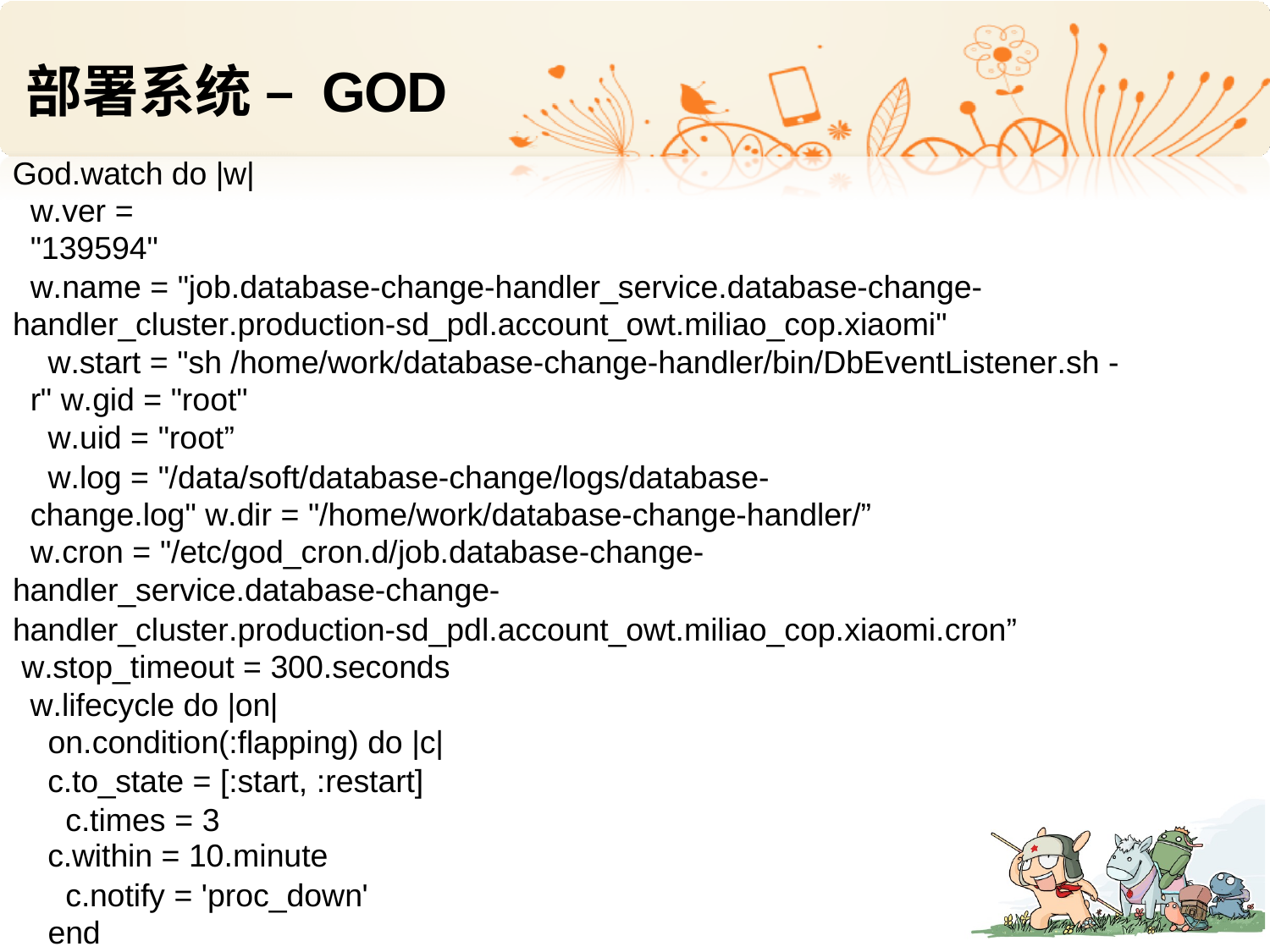

# 部署系统 – GOD
God.watch do |w| w.ver = "139594"
w.name = "job.database-change-handler_service.database-change- handler_cluster.production-sd_pdl.account_owt.miliao_cop.xiaomi"
w.start = "sh /home/work/database-change-handler/bin/DbEventListener.sh -r" w.gid = "root"
w.uid = "root”
w.log = "/data/soft/database-change/logs/database-change.log" w.dir = "/home/work/database-change-handler/”
w.cron = "/etc/god_cron.d/job.database-change-handler_service.database-change-
handler_cluster.production-sd_pdl.account_owt.miliao_cop.xiaomi.cron” w.stop_timeout = 300.seconds
w.lifecycle do |on| on.condition(:flapping) do |c|
c.to_state = [:start, :restart] c.times = 3
c.within = 10.minute
c.notify = 'proc_down' end
end end